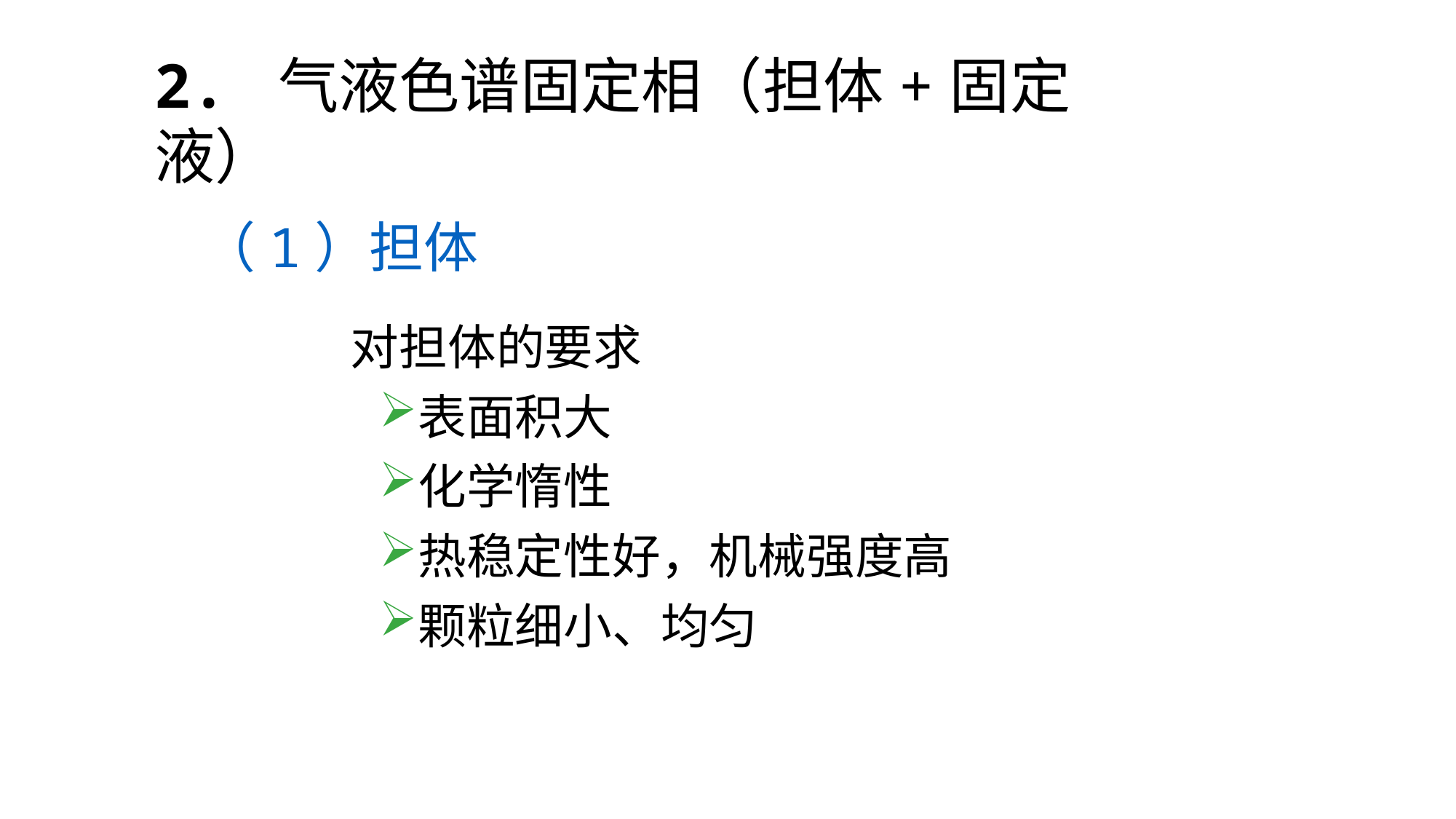

2. 气液色谱固定相（担体+固定液）
（1）担体
对担体的要求
表面积大
化学惰性
热稳定性好，机械强度高
颗粒细小、均匀